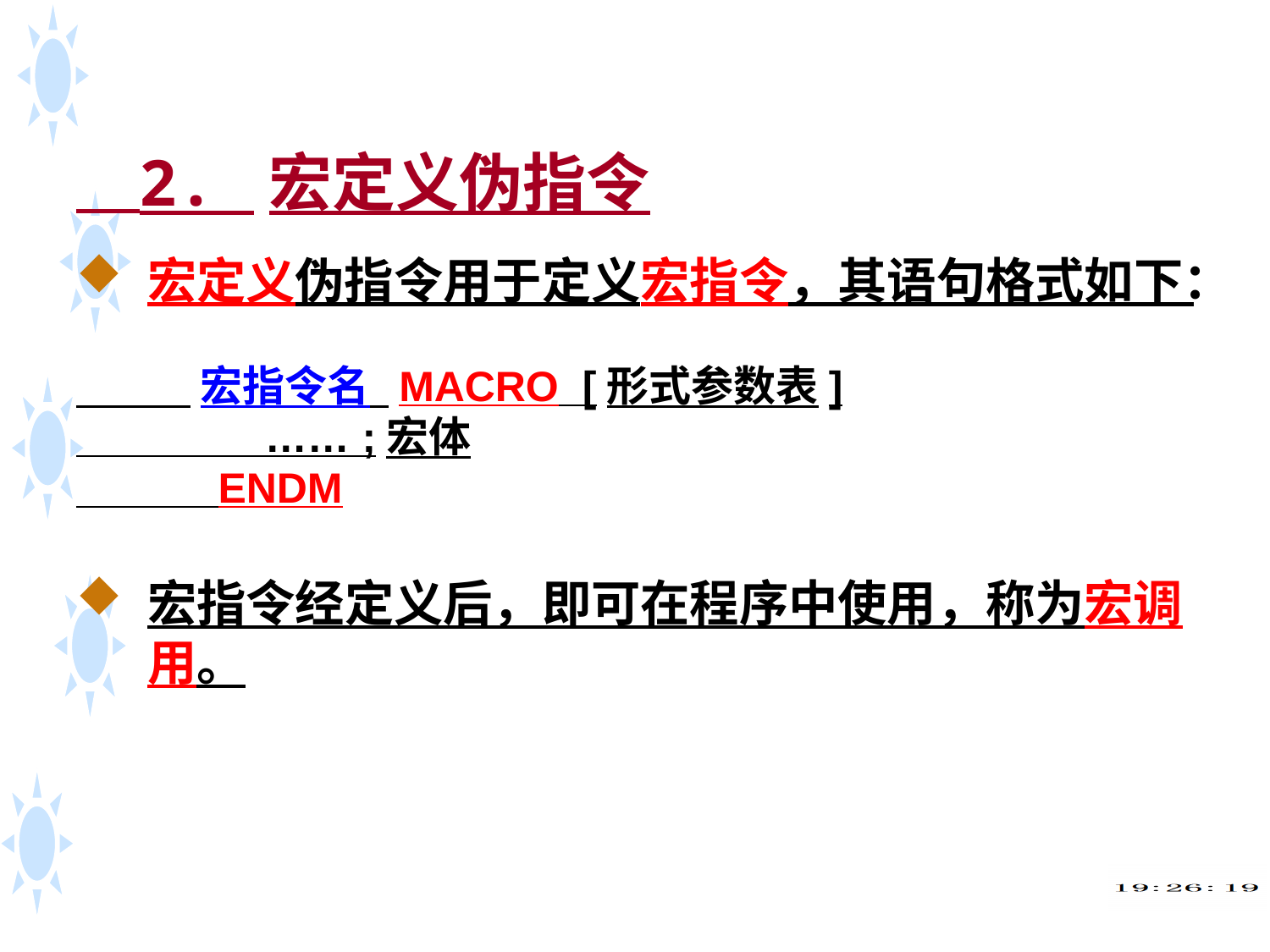

2. 宏定义伪指令
宏定义伪指令用于定义宏指令，其语句格式如下：

            宏指令名  MACRO  [形式参数表]
                …… ;宏体
            ENDM

宏指令经定义后，即可在程序中使用，称为宏调用。